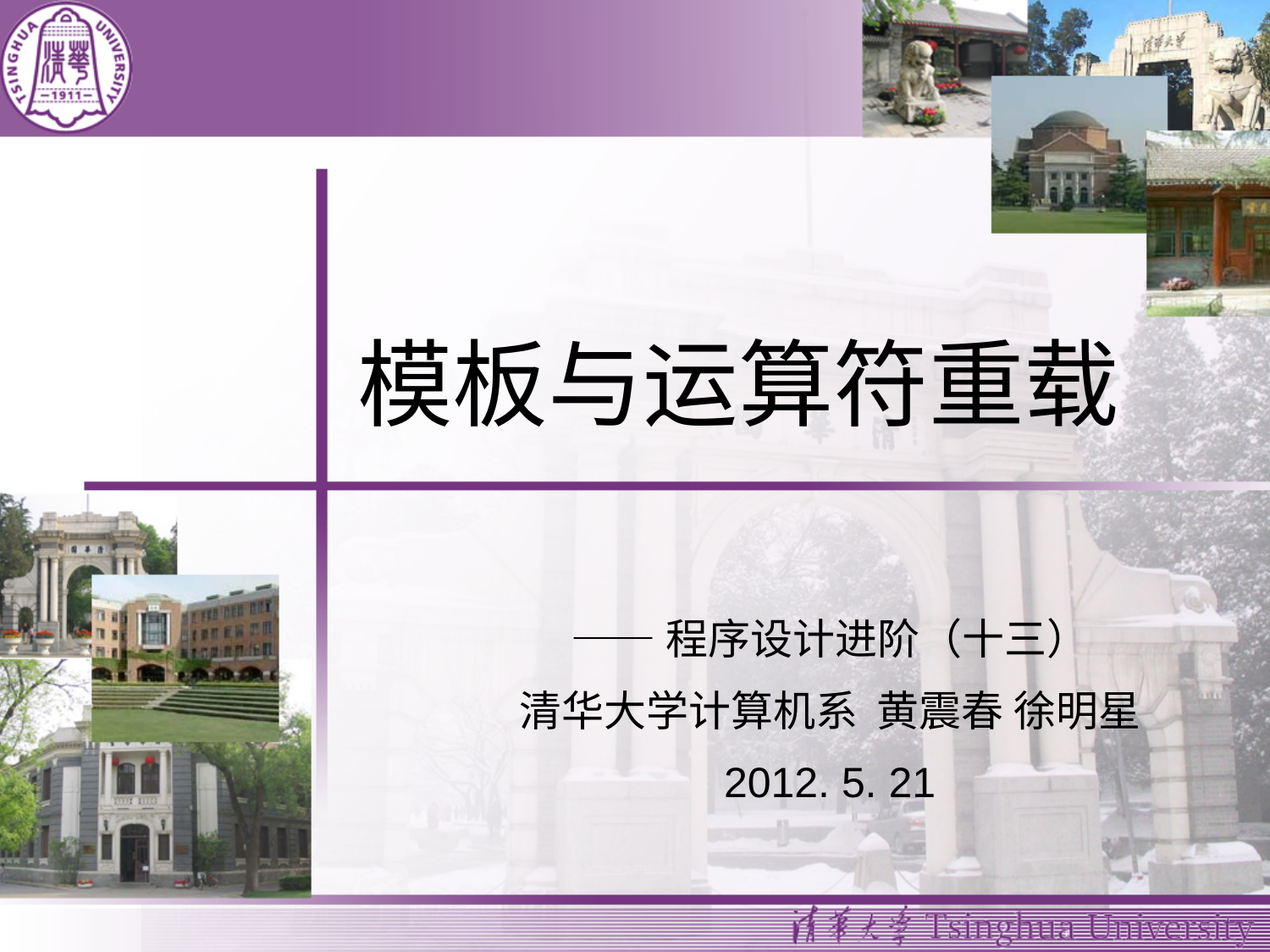

# 模板与运算符重载
——程序设计进阶（十三）
清华大学计算机系  黄震春 徐明星
2012. 5. 21